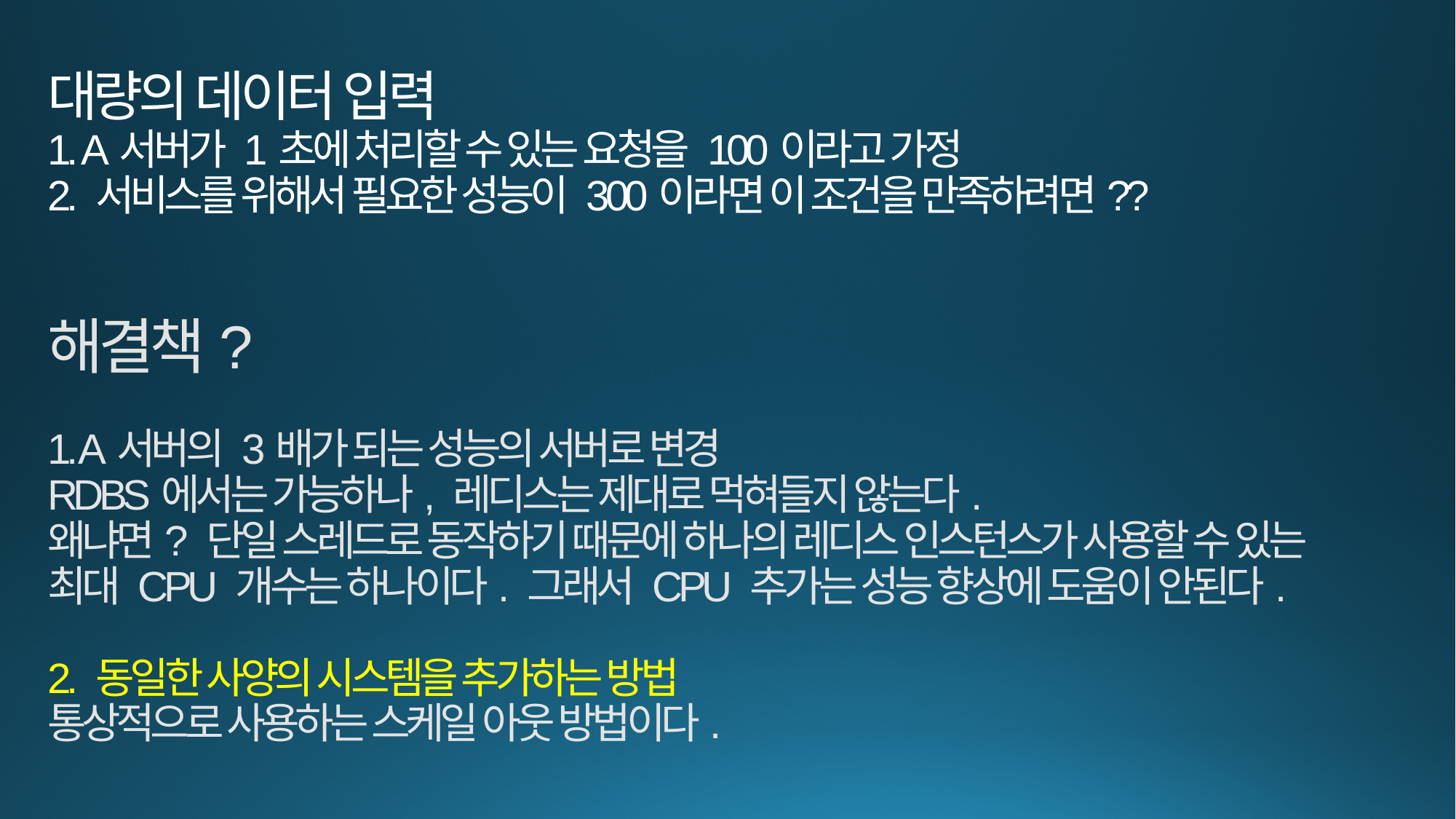

# 대량의 데이터 입력 1. A서버가 1초에 처리할 수 있는 요청을 100이라고 가정 2. 서비스를 위해서 필요한 성능이 300이라면 이 조건을 만족하려면??

해결책?

1. A서버의 3배가 되는 성능의 서버로 변경
RDBS에서는 가능하나, 레디스는 제대로 먹혀들지 않는다.
왜냐면? 단일 스레드로 동작하기 때문에 하나의 레디스 인스턴스가 사용할 수 있는
최대 CPU 개수는 하나이다. 그래서 CPU 추가는 성능 향상에 도움이 안된다.

2. 동일한 사양의 시스템을 추가하는 방법
통상적으로 사용하는 스케일 아웃 방법이다.